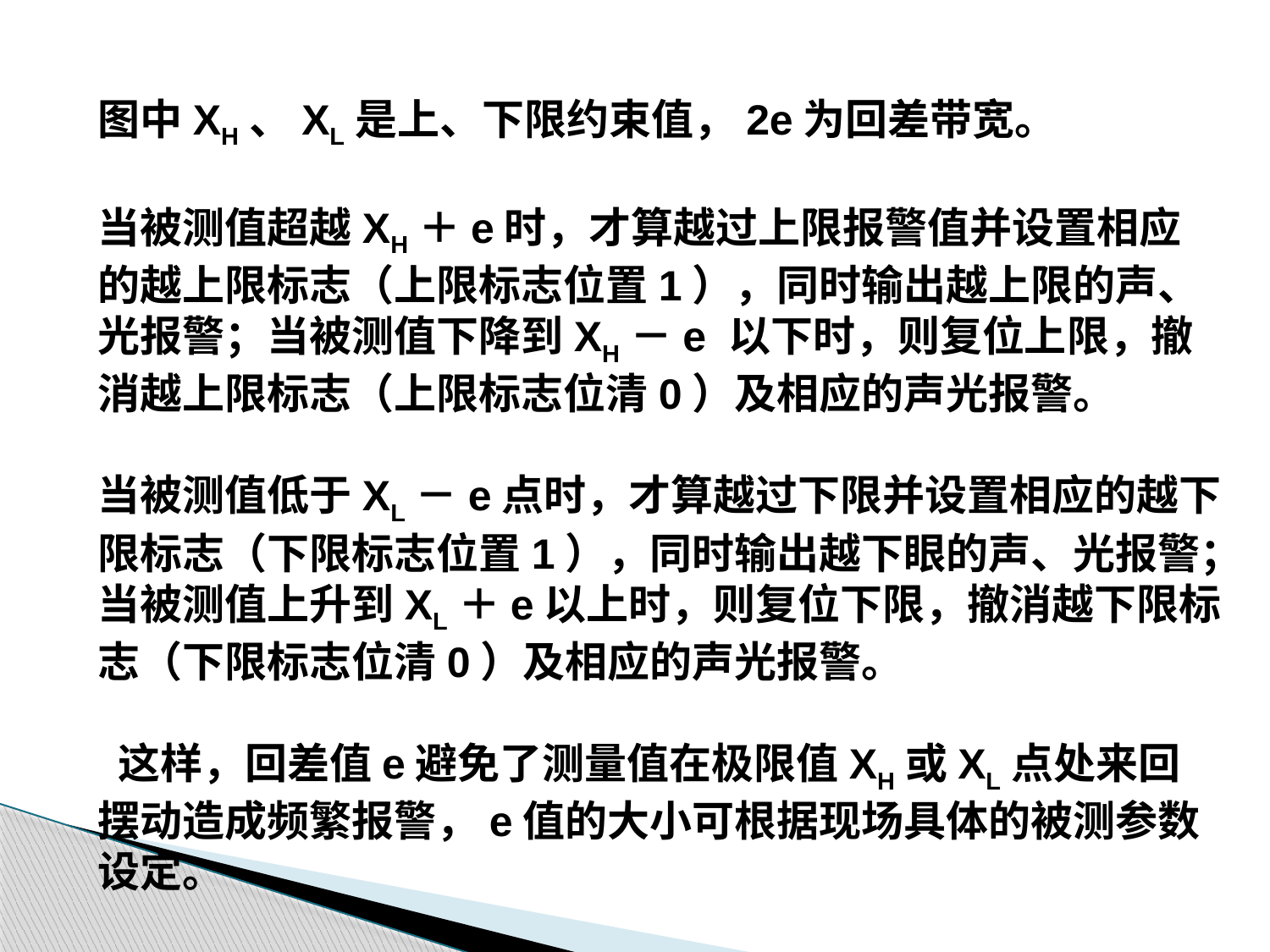

图中XH、XL是上、下限约束值，2e为回差带宽。

	当被测值超越XH＋e时，才算越过上限报警值并设置相应的越上限标志（上限标志位置1），同时输出越上限的声、光报警；当被测值下降到XH－e 以下时，则复位上限，撤消越上限标志（上限标志位清0）及相应的声光报警。

	当被测值低于XL－e点时，才算越过下限并设置相应的越下限标志（下限标志位置1），同时输出越下眼的声、光报警；当被测值上升到XL＋e以上时，则复位下限，撤消越下限标志（下限标志位清0）及相应的声光报警。

	 这样，回差值e避免了测量值在极限值XH或XL点处来回摆动造成频繁报警，e值的大小可根据现场具体的被测参数设定。